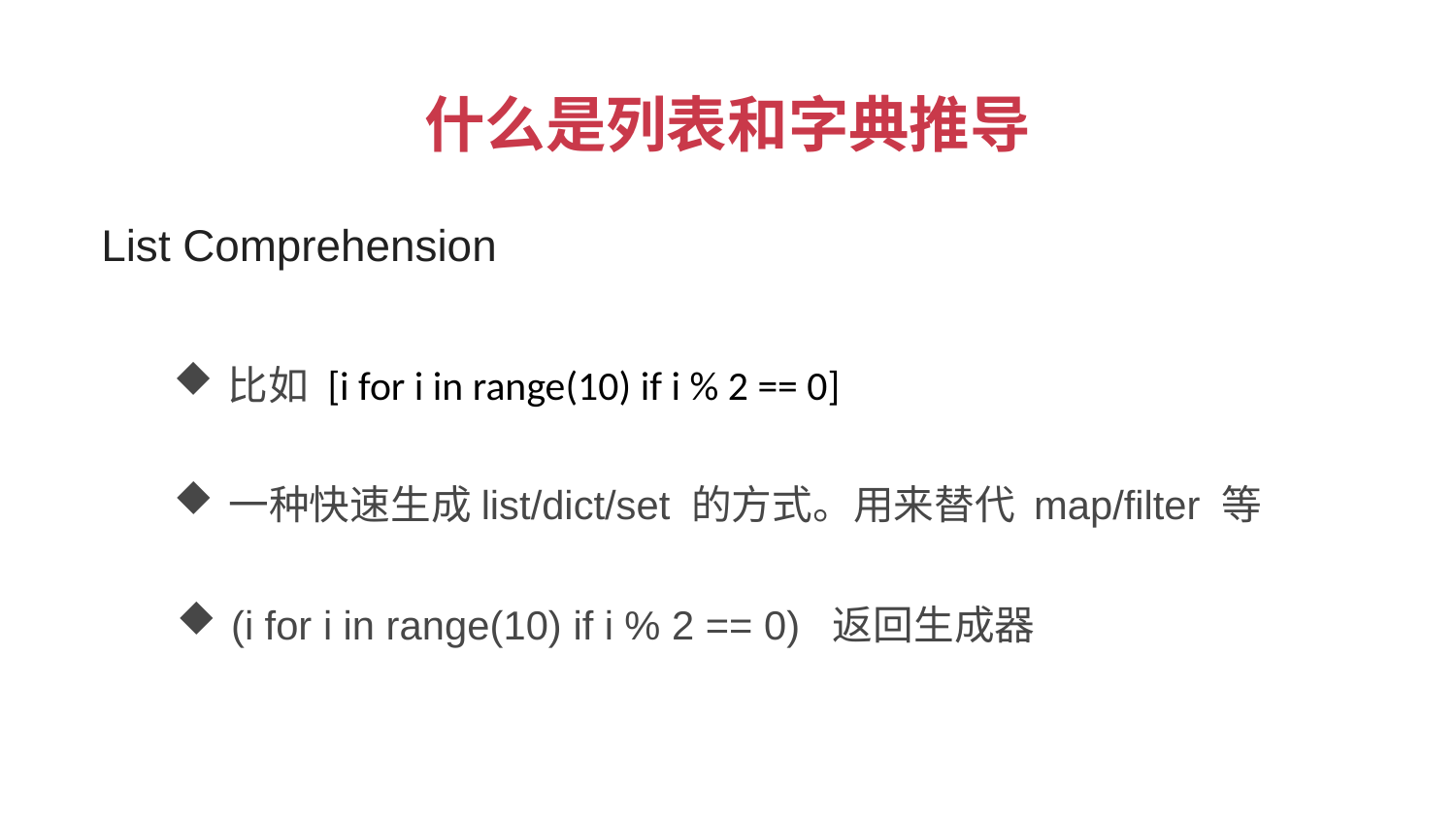

什么是列表和字典推导
 List Comprehension
比如 [i for i in range(10) if i % 2 == 0]
一种快速生成list/dict/set 的方式。用来替代 map/filter 等
(i for i in range(10) if i % 2 == 0)  返回生成器